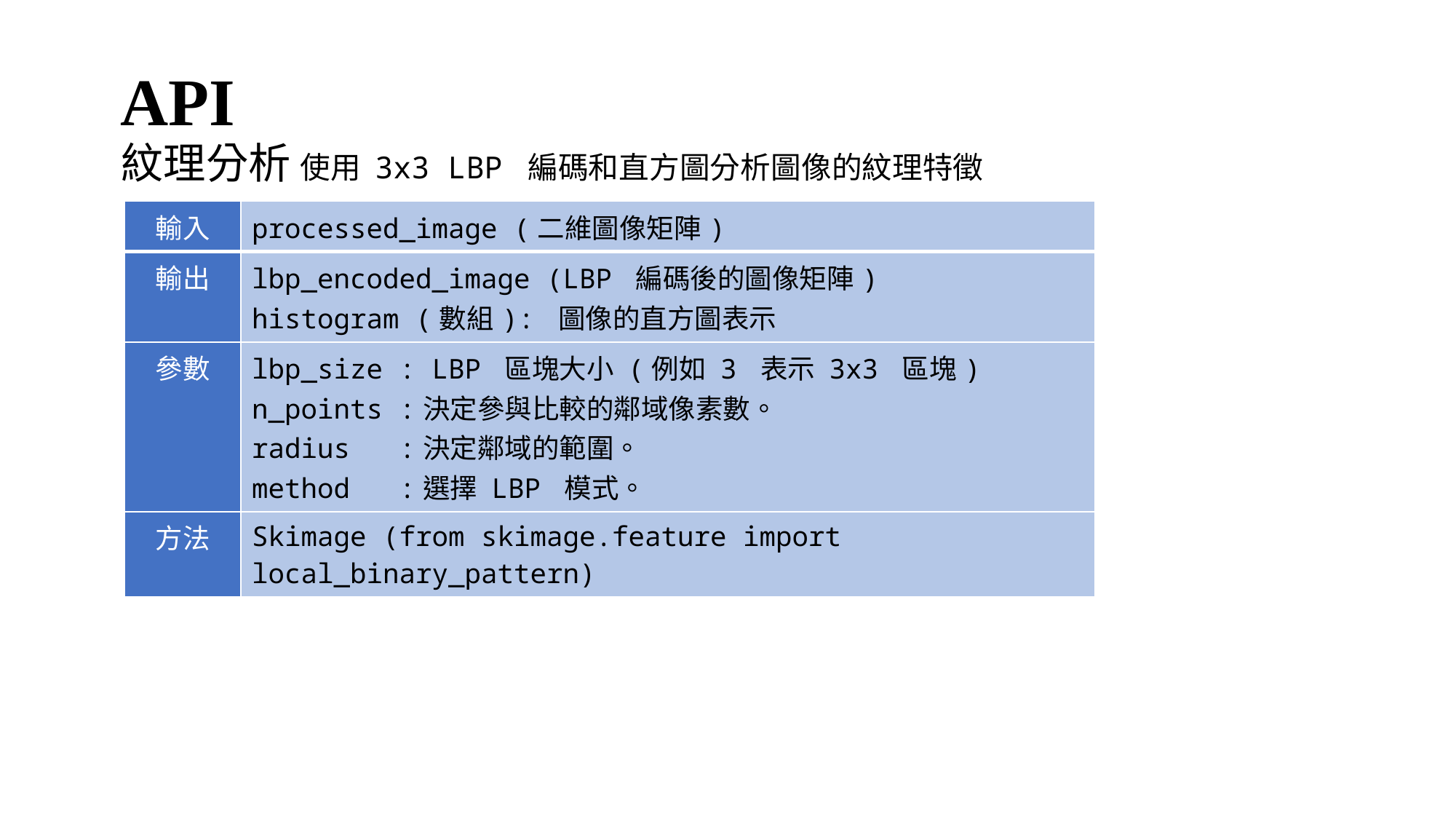

# API
 紋理分析 使用 3x3 LBP 編碼和直方圖分析圖像的紋理特徵
| 輸入 | processed\_image (二維圖像矩陣) |
| --- | --- |
| 輸出 | lbp\_encoded\_image (LBP 編碼後的圖像矩陣) histogram (數組): 圖像的直方圖表示 |
| 參數 | lbp\_size : LBP 區塊大小 (例如 3 表示 3x3 區塊) n\_points :決定參與比較的鄰域像素數。 radius :決定鄰域的範圍。 method :選擇 LBP 模式。 |
| 方法 | Skimage (from skimage.feature import local\_binary\_pattern) |